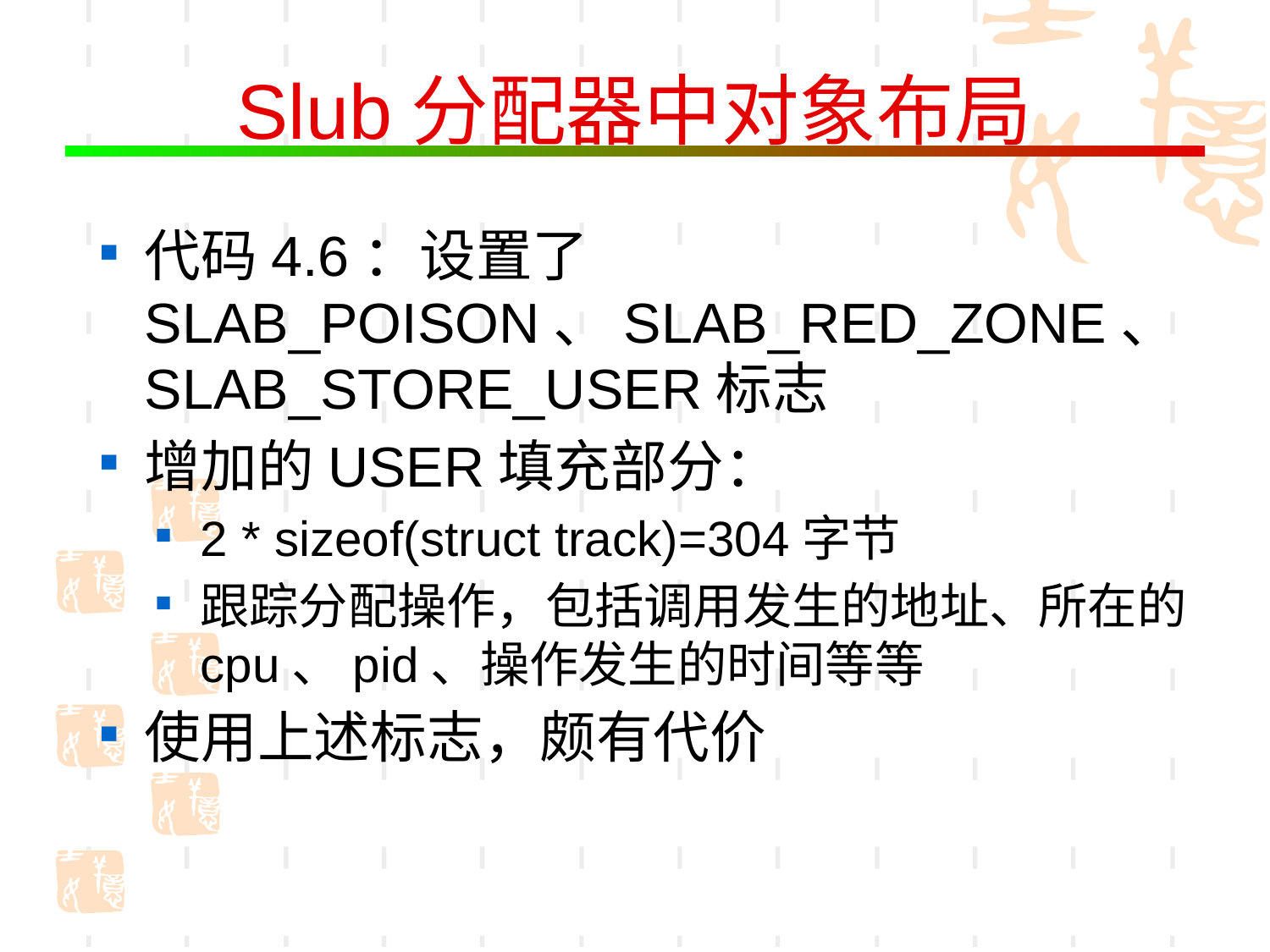

# Slub分配器中对象布局
代码4.6：设置了SLAB_POISON、SLAB_RED_ZONE、 SLAB_STORE_USER标志
增加的USER填充部分：
2 * sizeof(struct track)=304字节
跟踪分配操作，包括调用发生的地址、所在的cpu、pid、操作发生的时间等等
使用上述标志，颇有代价